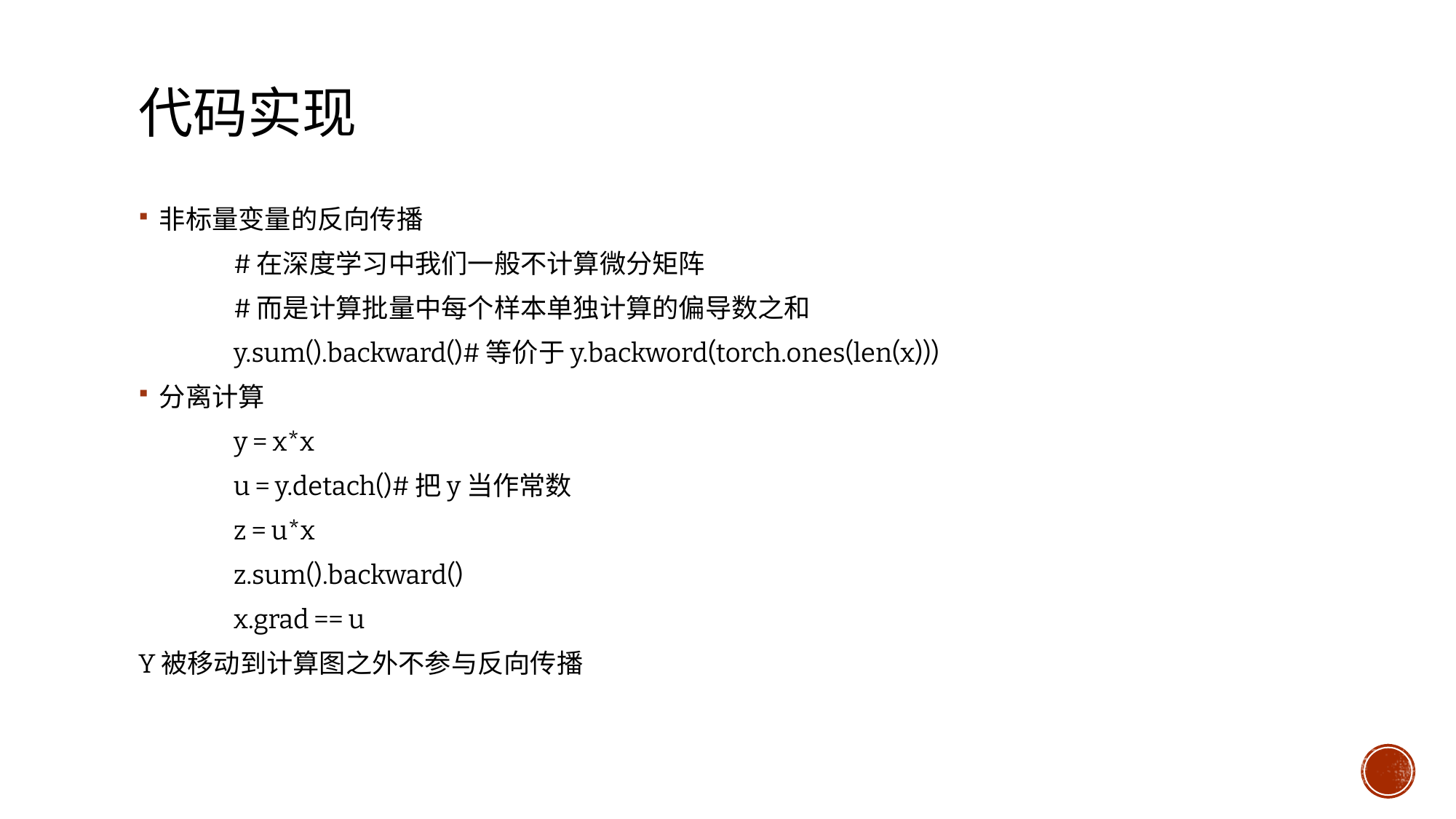

# 代码实现
非标量变量的反向传播
	#在深度学习中我们一般不计算微分矩阵
	#而是计算批量中每个样本单独计算的偏导数之和
	y.sum().backward()#等价于y.backword(torch.ones(len(x)))
分离计算
	y = x*x
	u = y.detach()#把y当作常数
	z = u*x
	z.sum().backward()
	x.grad == u
Y被移动到计算图之外不参与反向传播